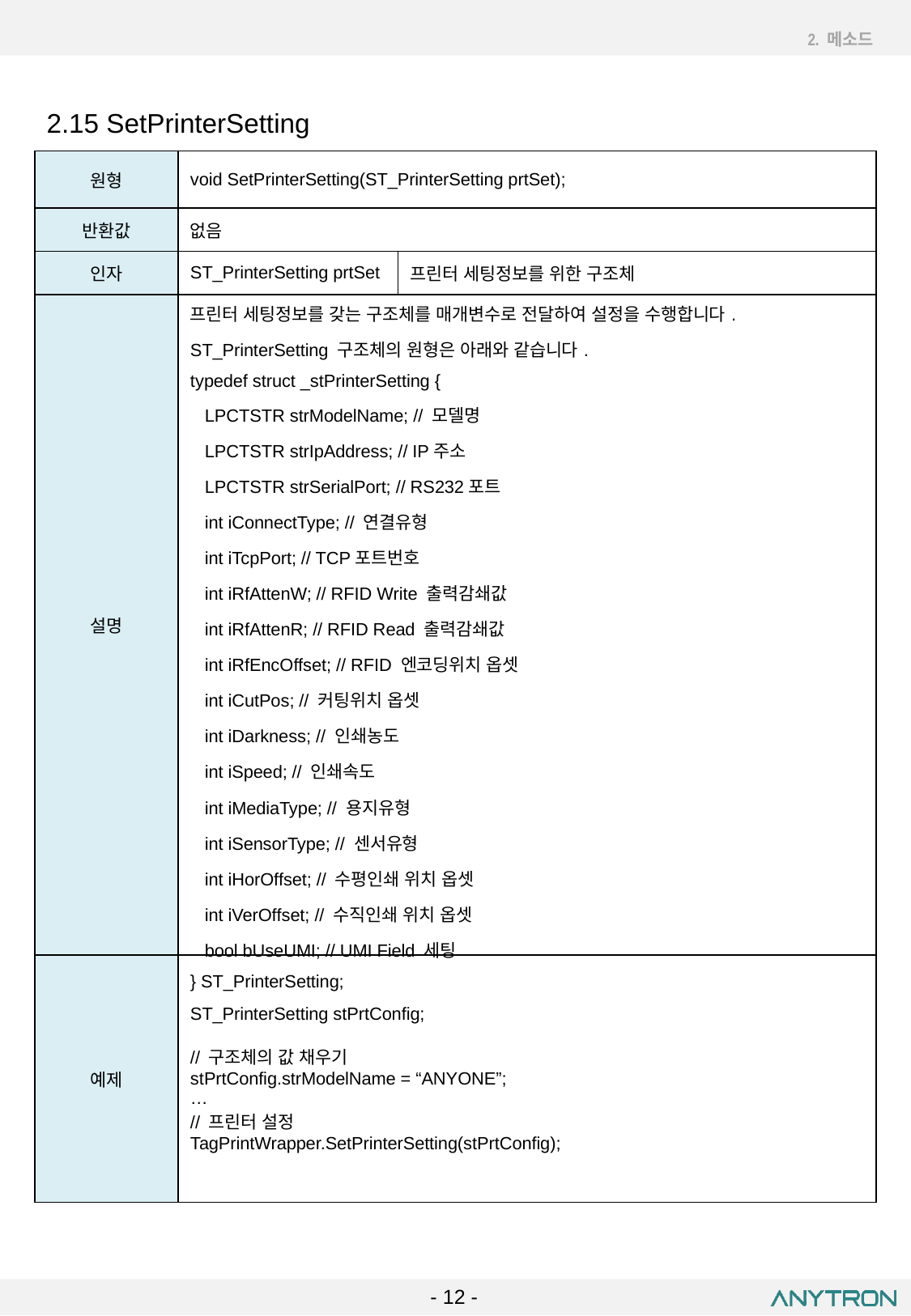

2. 메소드
2.15 SetPrinterSetting
| 원형 | void SetPrinterSetting(ST\_PrinterSetting prtSet); |  |
| --- | --- | --- |
| 반환값 | 없음 |  |
| 인자 | ST\_PrinterSetting prtSet | 프린터 세팅정보를 위한 구조체 |
| 설명 | 프린터 세팅정보를 갖는 구조체를 매개변수로 전달하여 설정을 수행합니다. ST\_PrinterSetting 구조체의 원형은 아래와 같습니다. typedef struct \_stPrinterSetting { LPCTSTR strModelName; // 모델명 LPCTSTR strIpAddress; // IP주소 LPCTSTR strSerialPort; // RS232포트 int iConnectType; // 연결유형 int iTcpPort; // TCP포트번호 int iRfAttenW; // RFID Write 출력감쇄값 int iRfAttenR; // RFID Read 출력감쇄값 int iRfEncOffset; // RFID 엔코딩위치 옵셋 int iCutPos; // 커팅위치 옵셋 int iDarkness; // 인쇄농도 int iSpeed; // 인쇄속도 int iMediaType; // 용지유형 int iSensorType; // 센서유형 int iHorOffset; // 수평인쇄 위치 옵셋 int iVerOffset; // 수직인쇄 위치 옵셋 bool bUseUMI; // UMI Field 세팅 } ST\_PrinterSetting; |  |
| 예제 | ST\_PrinterSetting stPrtConfig; // 구조체의 값 채우기 stPrtConfig.strModelName = “ANYONE”; … // 프린터 설정 TagPrintWrapper.SetPrinterSetting(stPrtConfig); |  |